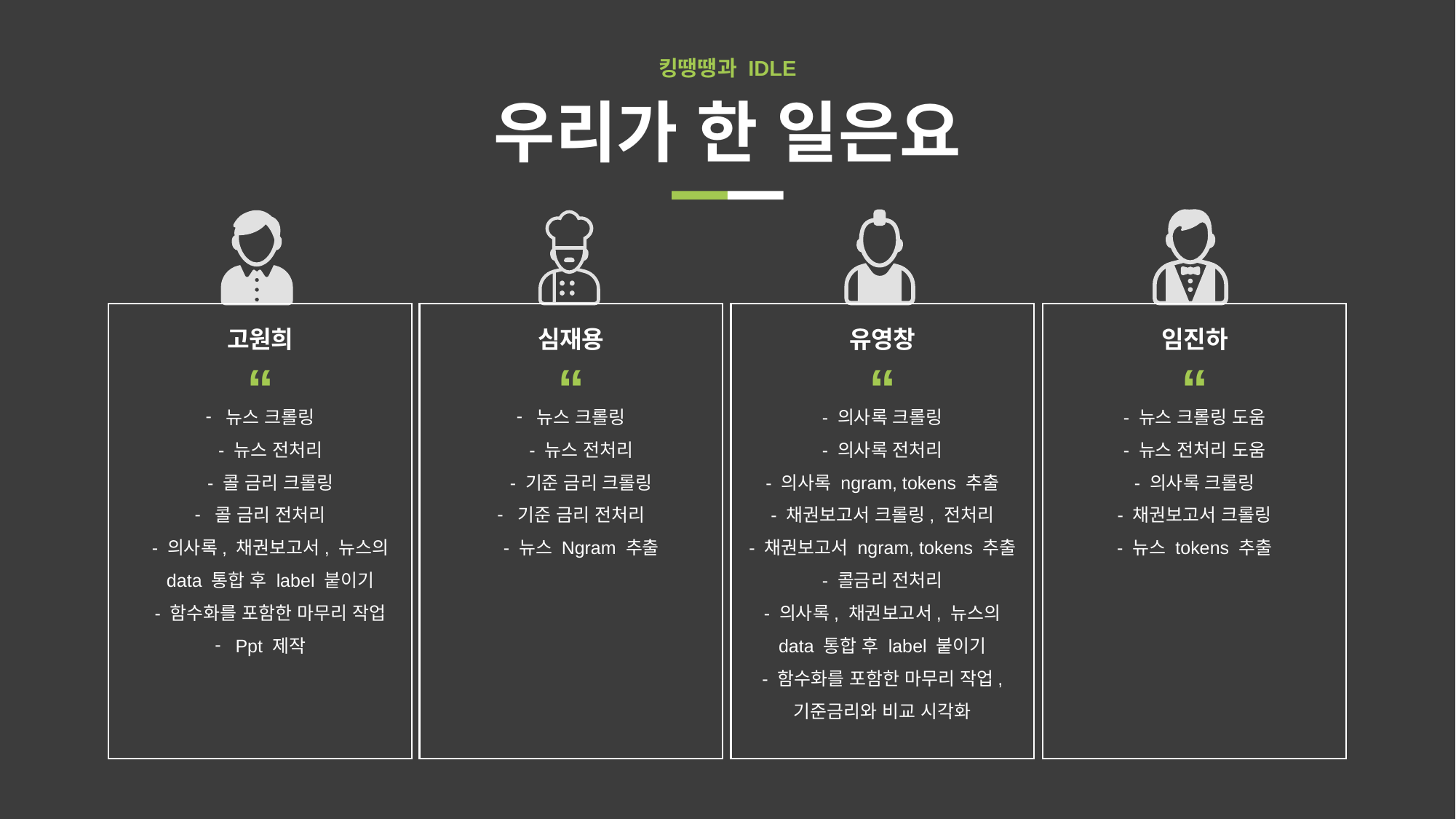

킹땡땡과 IDLE
# 우리가 한 일은요

고원희
심재용
유영창
임진하
“
“
“
“
뉴스 크롤링
- 뉴스 전처리
- 콜 금리 크롤링
콜 금리 전처리
- 의사록, 채권보고서, 뉴스의 data 통합 후 label 붙이기
- 함수화를 포함한 마무리 작업
Ppt 제작
뉴스 크롤링
- 뉴스 전처리
- 기준 금리 크롤링
기준 금리 전처리
- 뉴스 Ngram 추출
- 의사록 크롤링
- 의사록 전처리
- 의사록 ngram, tokens 추출
- 채권보고서 크롤링, 전처리
- 채권보고서 ngram, tokens 추출
- 콜금리 전처리
- 의사록, 채권보고서, 뉴스의 data 통합 후 label 붙이기
- 함수화를 포함한 마무리 작업, 기준금리와 비교 시각화
- 뉴스 크롤링 도움
- 뉴스 전처리 도움
- 의사록 크롤링
- 채권보고서 크롤링
- 뉴스 tokens 추출